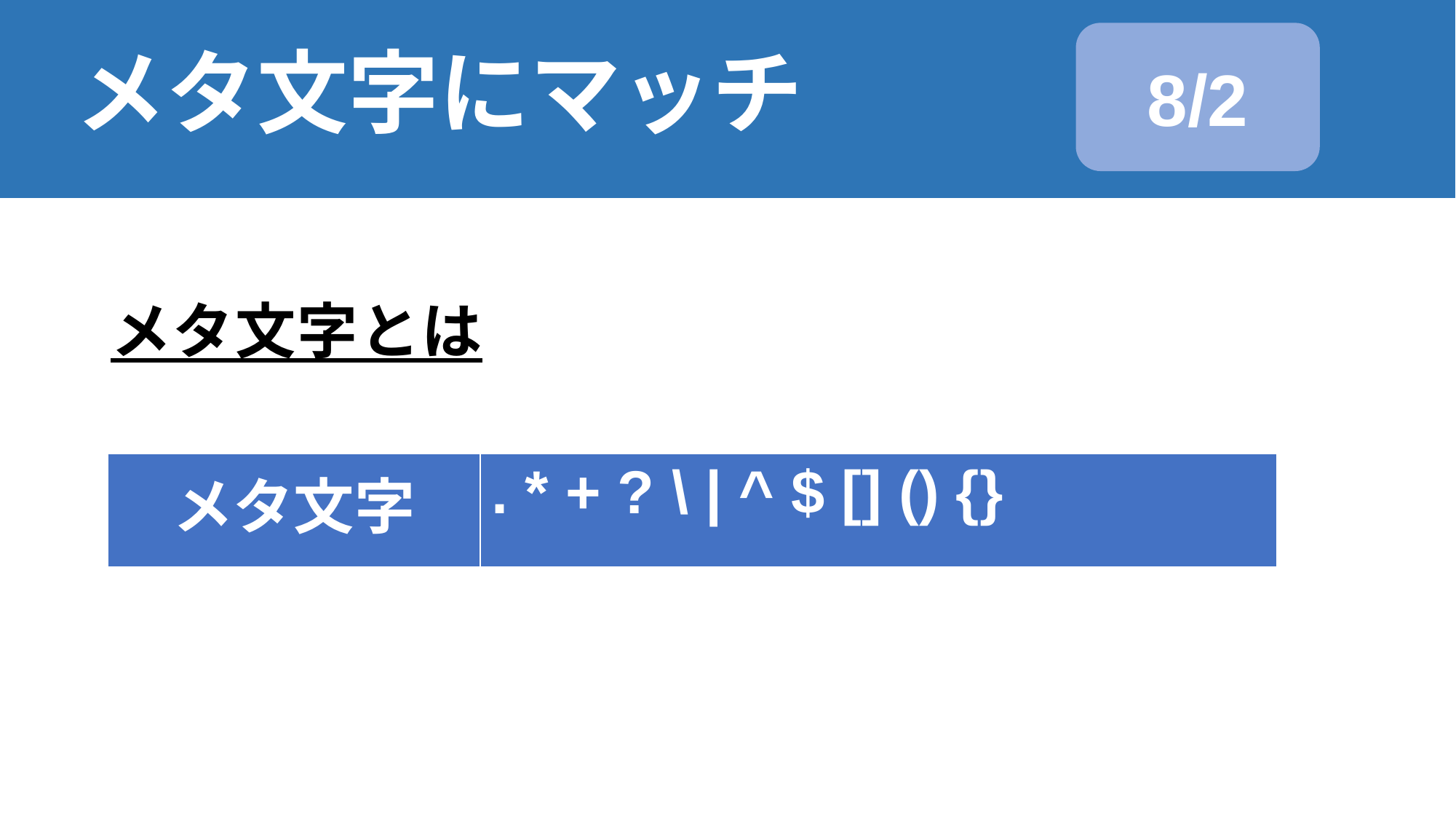

# メタ文字にマッチ
8/2
メタ文字とは

| メタ文字 | . \* + ? \ | ^ $ [] () {} |
| --- | --- |